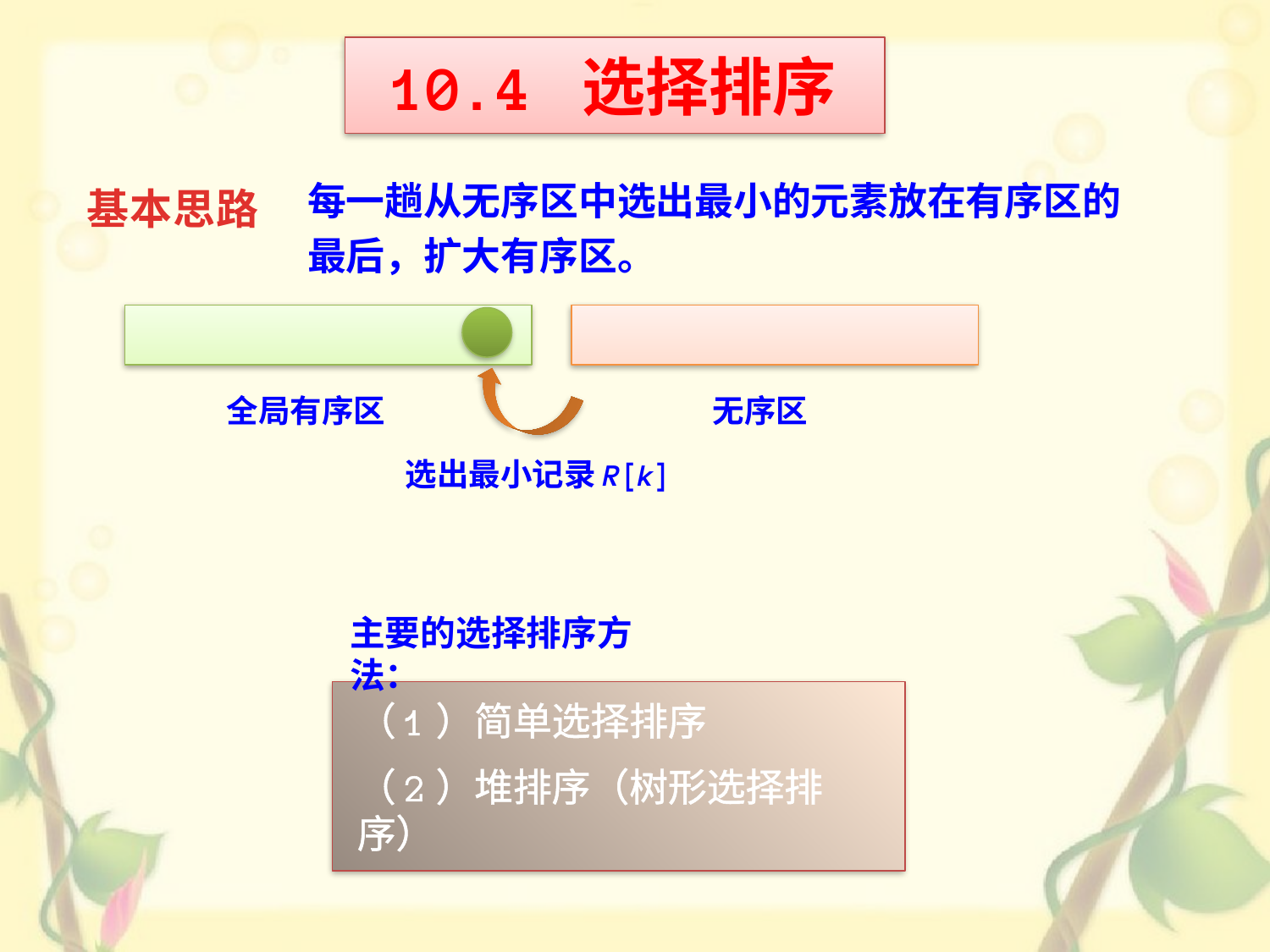

10.4 选择排序
每一趟从无序区中选出最小的元素放在有序区的最后，扩大有序区。
基本思路

选出最小记录R[k]
全局有序区
无序区
主要的选择排序方法：
（1）简单选择排序
（2）堆排序（树形选择排序）